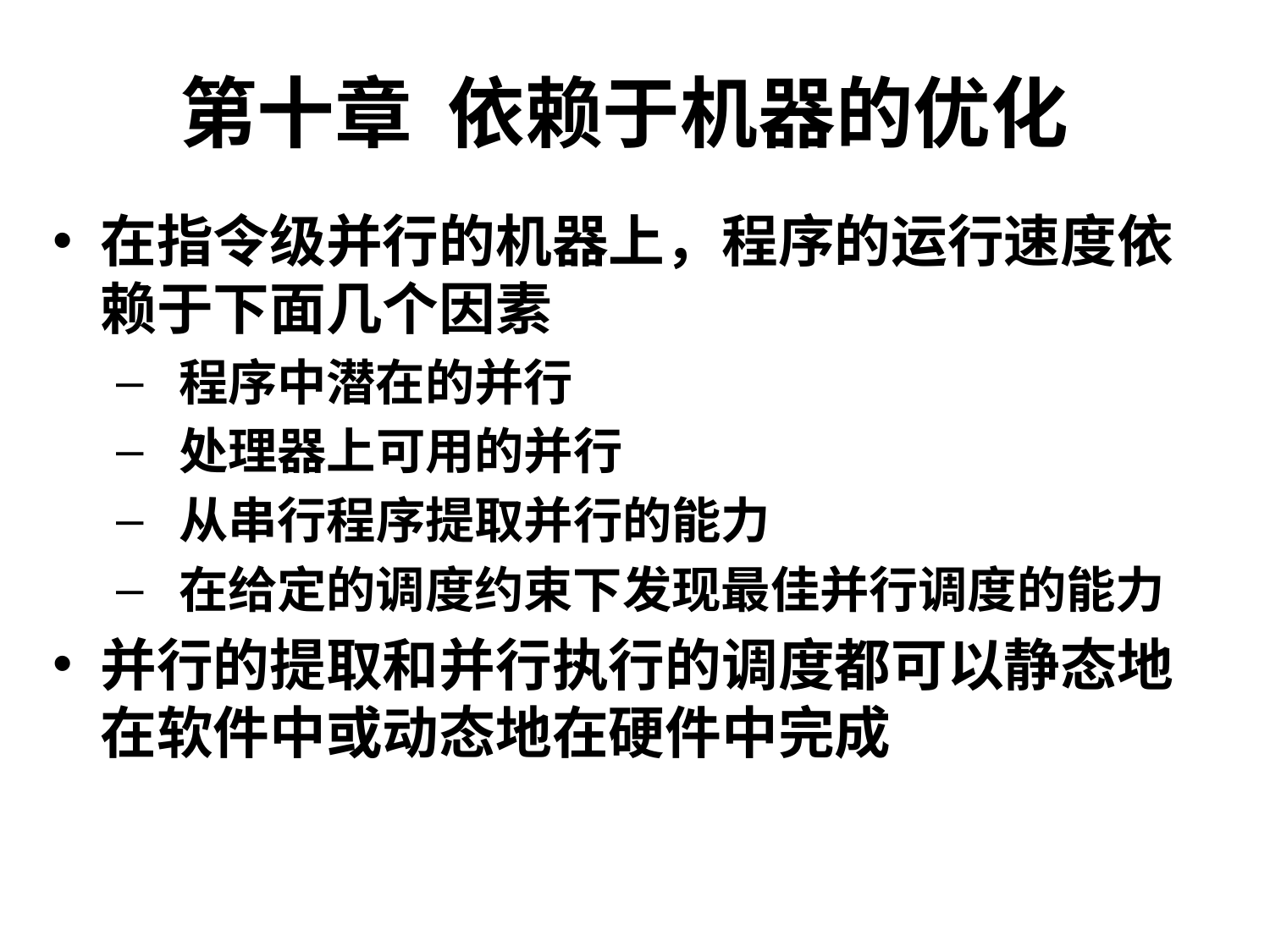

# 第十章  依赖于机器的优化
在指令级并行的机器上，程序的运行速度依赖于下面几个因素
 程序中潜在的并行
 处理器上可用的并行
 从串行程序提取并行的能力
 在给定的调度约束下发现最佳并行调度的能力
并行的提取和并行执行的调度都可以静态地在软件中或动态地在硬件中完成